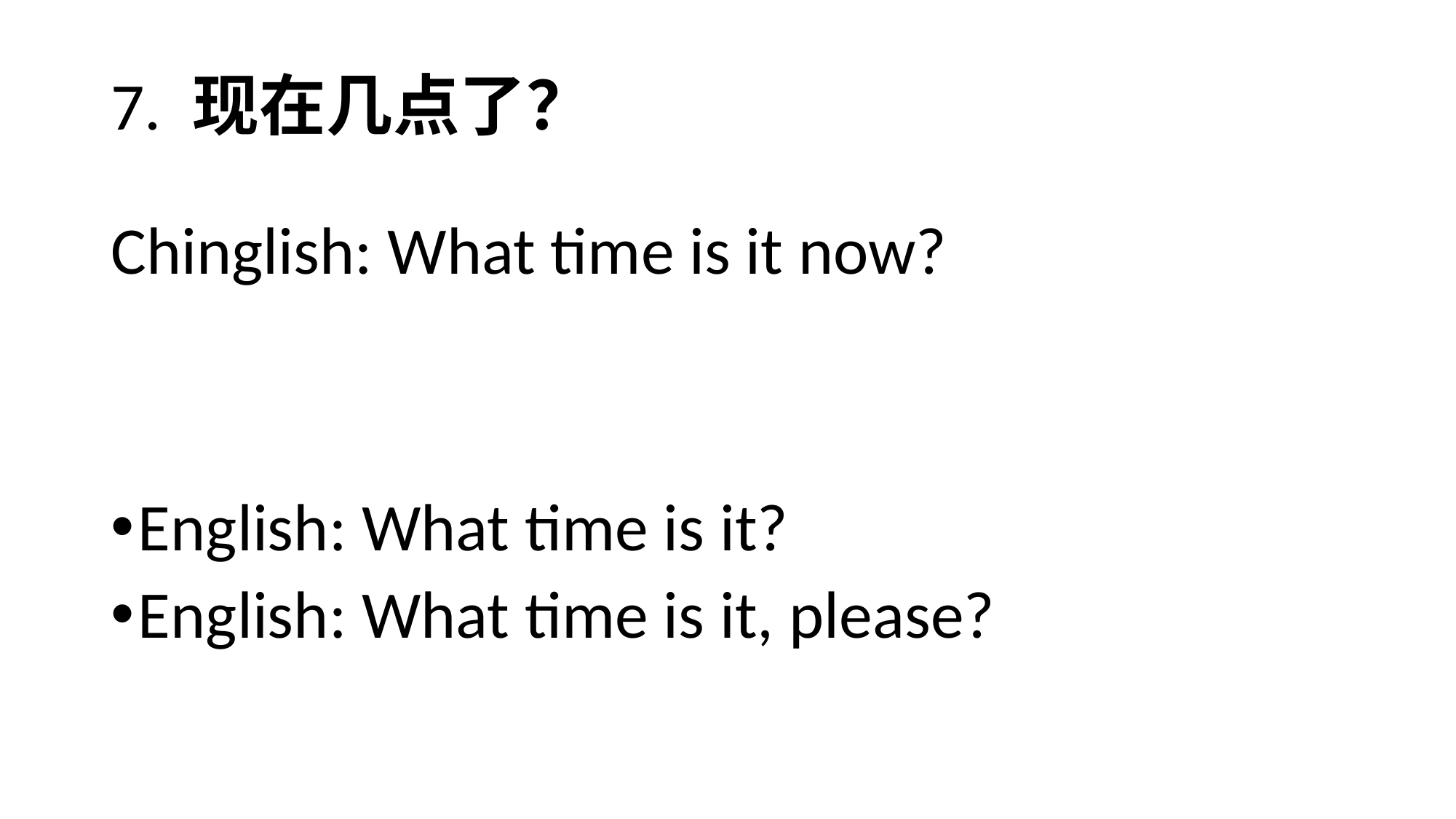

# 7. 现在几点了？   Chinglish: What time is it now?
English: What time is it?
English: What time is it, please?